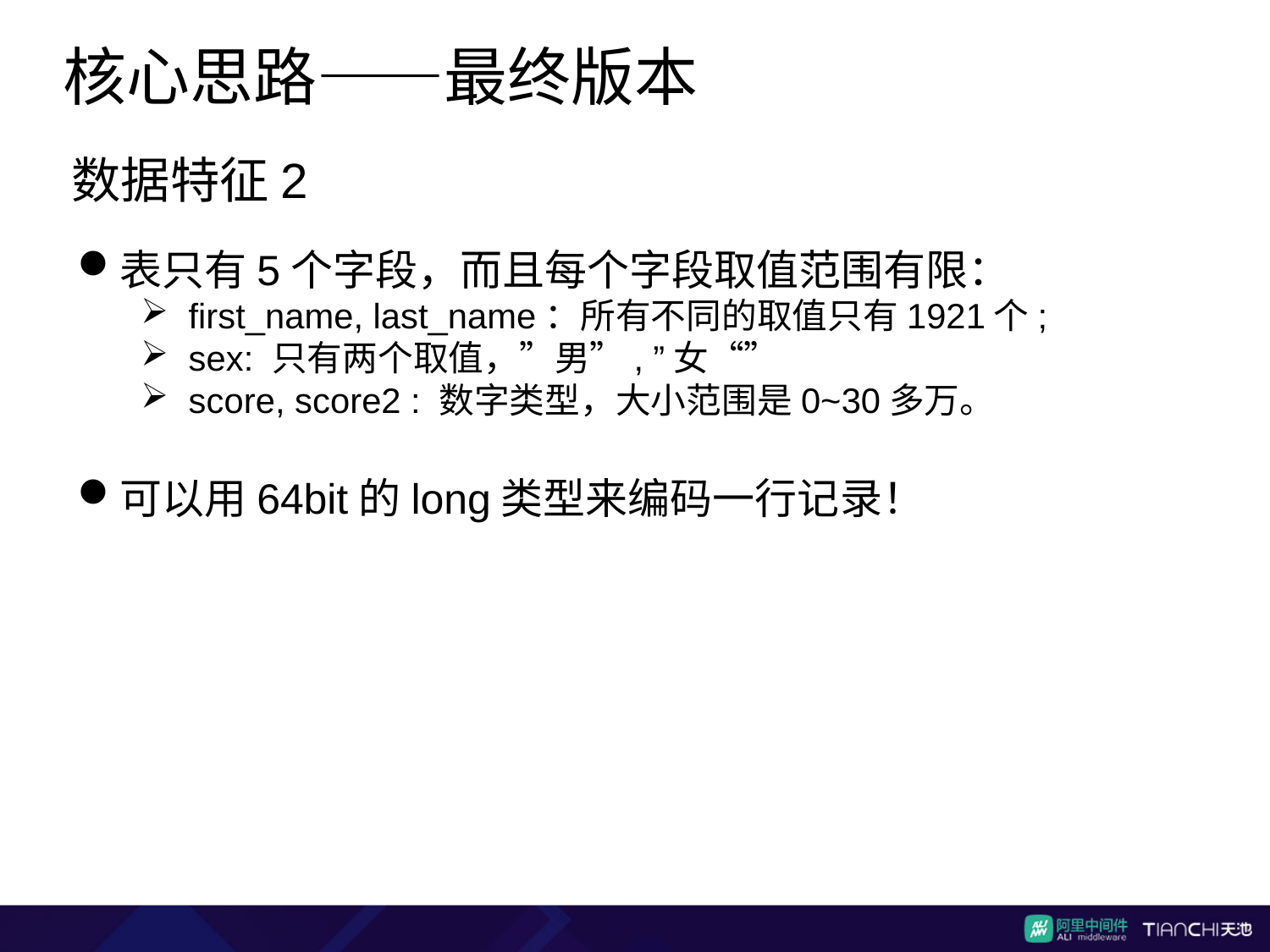

核心思路——最终版本
数据特征2
表只有5个字段，而且每个字段取值范围有限：
first_name, last_name：所有不同的取值只有1921个;
sex: 只有两个取值，”男”, ”女“”
score, score2 : 数字类型，大小范围是0~30多万。

可以用64bit的long类型来编码一行记录！